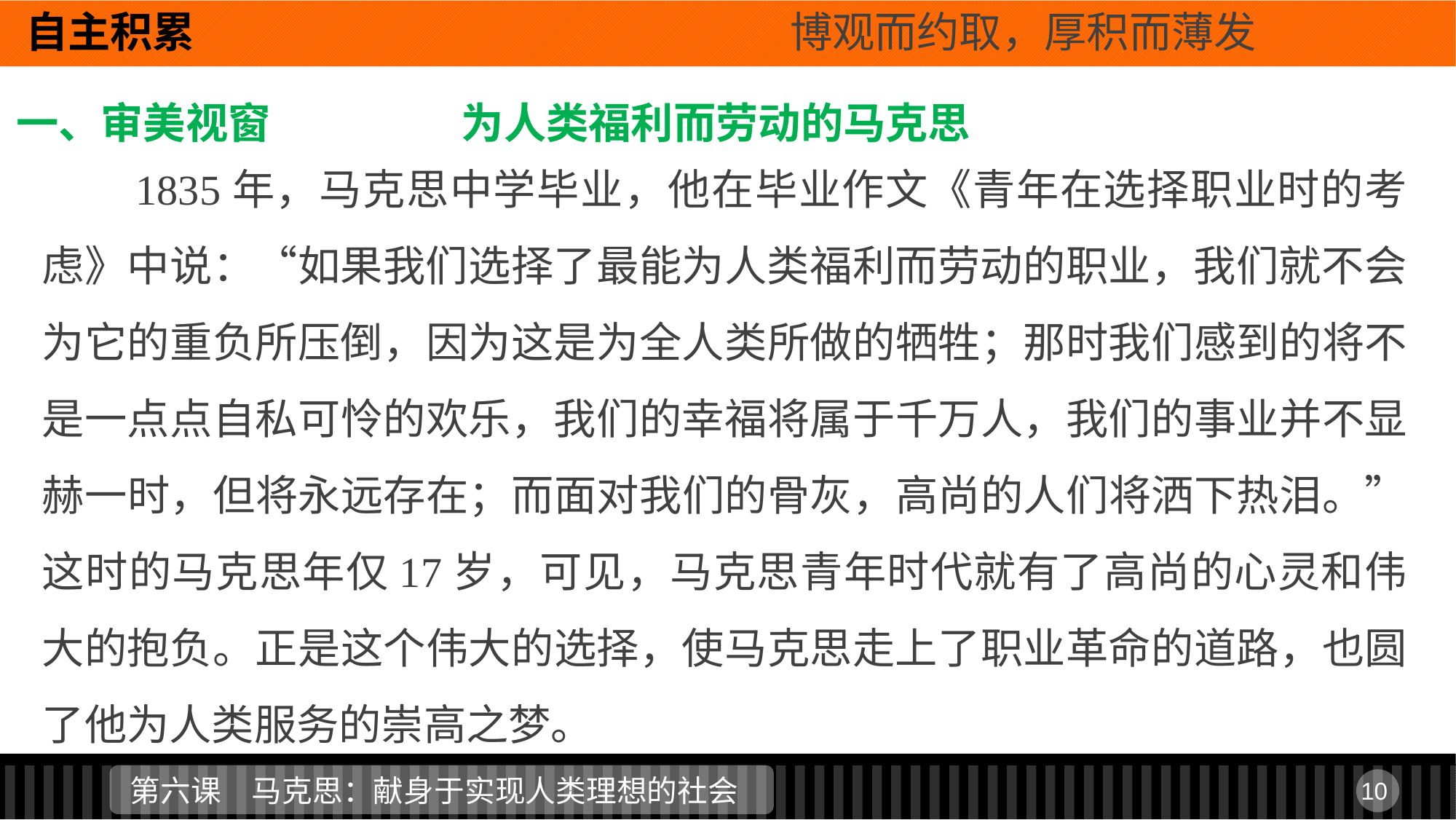

自主积累        					博观而约取，厚积而薄发

一、审美视窗
为人类福利而劳动的马克思
        1835年，马克思中学毕业，他在毕业作文《青年在选择职业时的考虑》中说：“如果我们选择了最能为人类福利而劳动的职业，我们就不会为它的重负所压倒，因为这是为全人类所做的牺牲；那时我们感到的将不是一点点自私可怜的欢乐，我们的幸福将属于千万人，我们的事业并不显赫一时，但将永远存在；而面对我们的骨灰，高尚的人们将洒下热泪。”这时的马克思年仅17岁，可见，马克思青年时代就有了高尚的心灵和伟大的抱负。正是这个伟大的选择，使马克思走上了职业革命的道路，也圆了他为人类服务的崇高之梦。